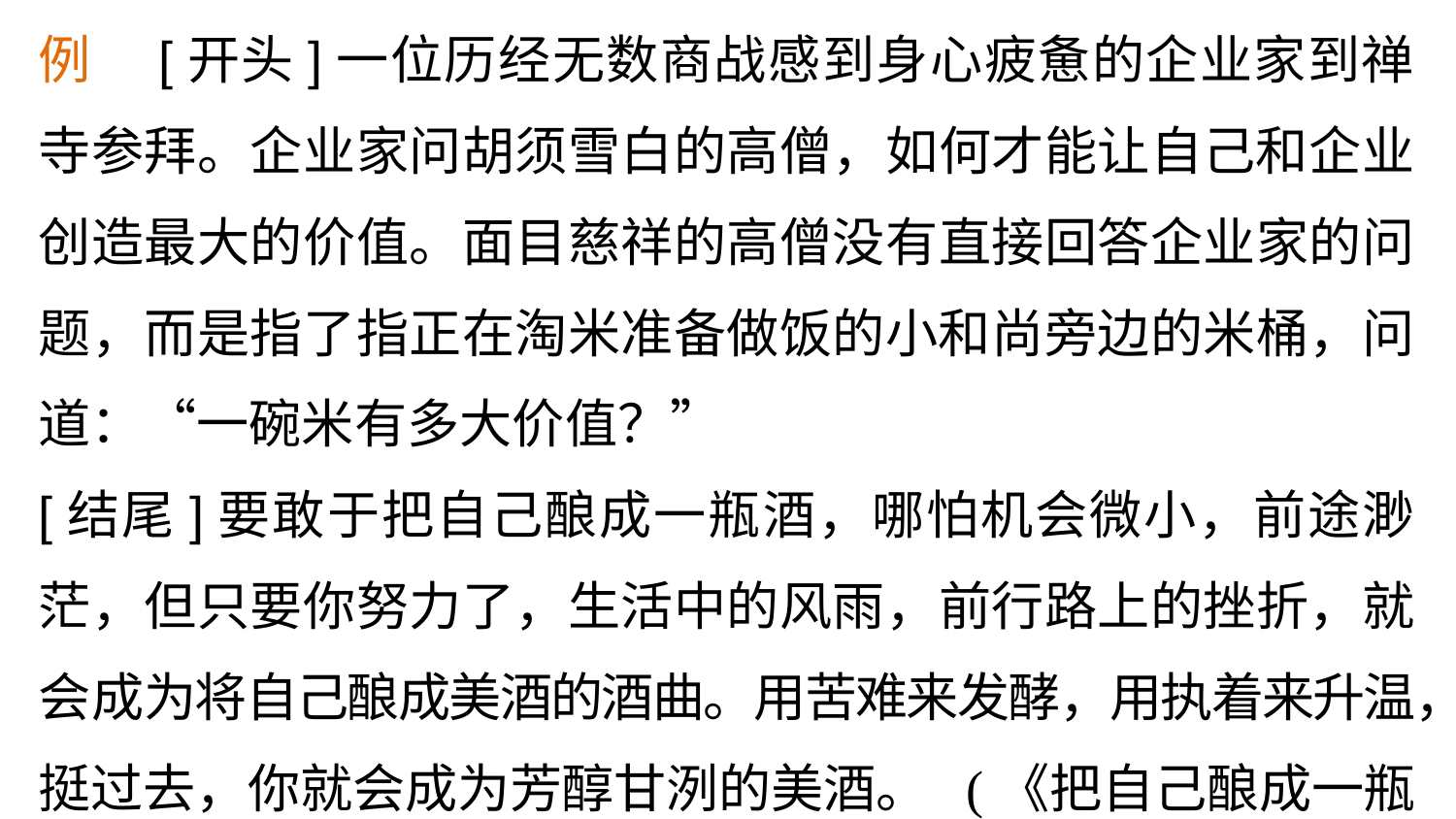

例　[开头]一位历经无数商战感到身心疲惫的企业家到禅寺参拜。企业家问胡须雪白的高僧，如何才能让自己和企业创造最大的价值。面目慈祥的高僧没有直接回答企业家的问题，而是指了指正在淘米准备做饭的小和尚旁边的米桶，问道：“一碗米有多大价值？”
[结尾]要敢于把自己酿成一瓶酒，哪怕机会微小，前途渺茫，但只要你努力了，生活中的风雨，前行路上的挫折，就会成为将自己酿成美酒的酒曲。用苦难来发酵，用执着来升温，挺过去，你就会成为芳醇甘洌的美酒。  (《把自己酿成一瓶酒》)